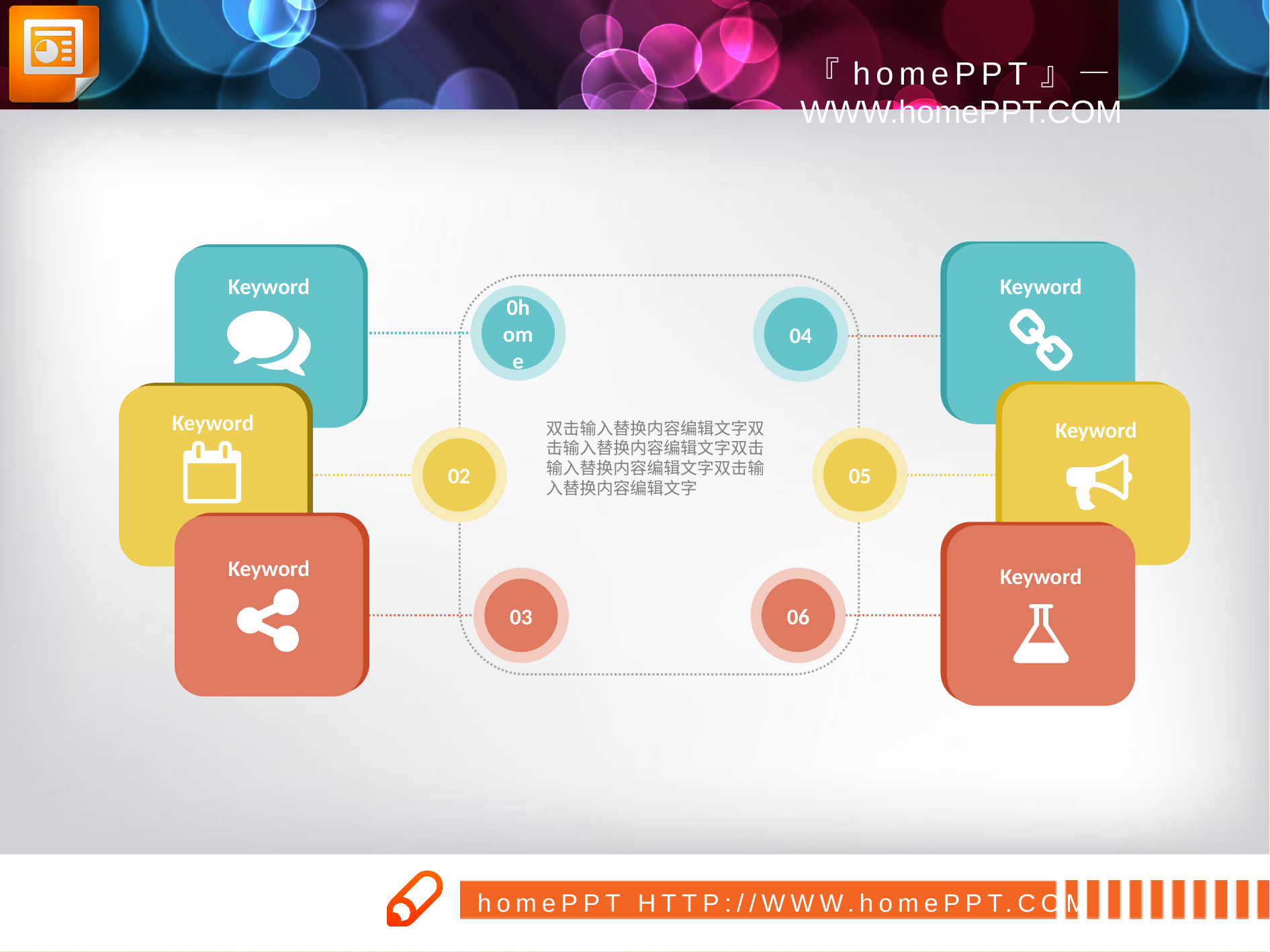

Keyword
Keyword

0home

04

Keyword
双击输入替换内容编辑文字双击输入替换内容编辑文字双击输入替换内容编辑文字双击输入替换内容编辑文字
Keyword

02

05

Keyword
Keyword

03

06